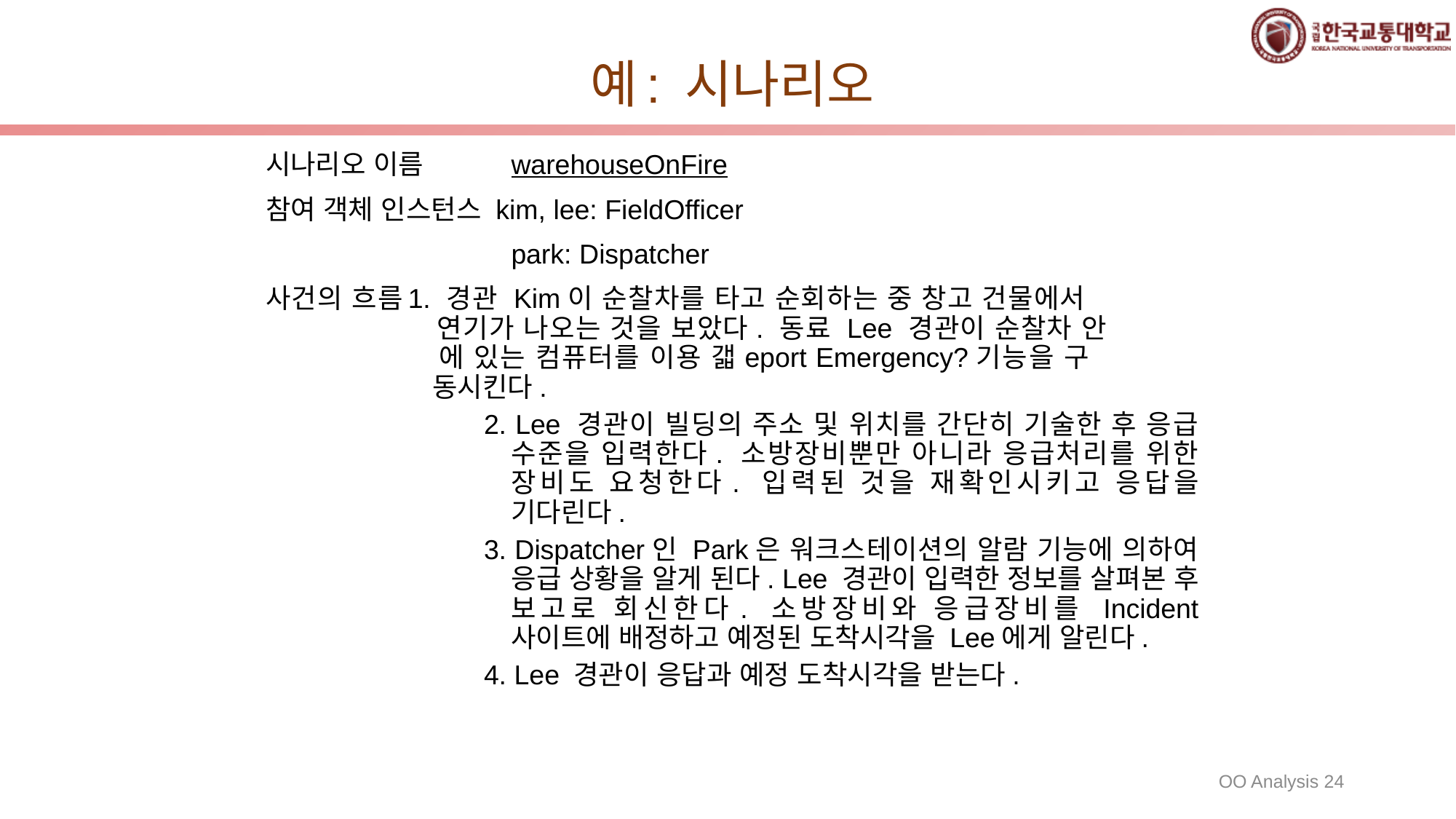

# 예: 시나리오
시나리오 이름	warehouseOnFire
참여 객체 인스턴스 kim, lee: FieldOfficer
			park: Dispatcher
사건의 흐름	1. 경관 Kim이 순찰차를 타고 순회하는 중 창고 건물에서 		    연기가 나오는 것을 보았다. 동료 Lee 경관이 순찰차 안		    에 있는 컴퓨터를 이용 갧eport Emergency?기능을 구		    동시킨다.
2. Lee 경관이 빌딩의 주소 및 위치를 간단히 기술한 후 응급 수준을 입력한다. 소방장비뿐만 아니라 응급처리를 위한 장비도 요청한다. 입력된 것을 재확인시키고 응답을 기다린다.
3. Dispatcher인 Park은 워크스테이션의 알람 기능에 의하여 응급 상황을 알게 된다. Lee 경관이 입력한 정보를 살펴본 후 보고로 회신한다. 소방장비와 응급장비를 Incident 사이트에 배정하고 예정된 도착시각을 Lee에게 알린다.
4. Lee 경관이 응답과 예정 도착시각을 받는다.
OO Analysis 24